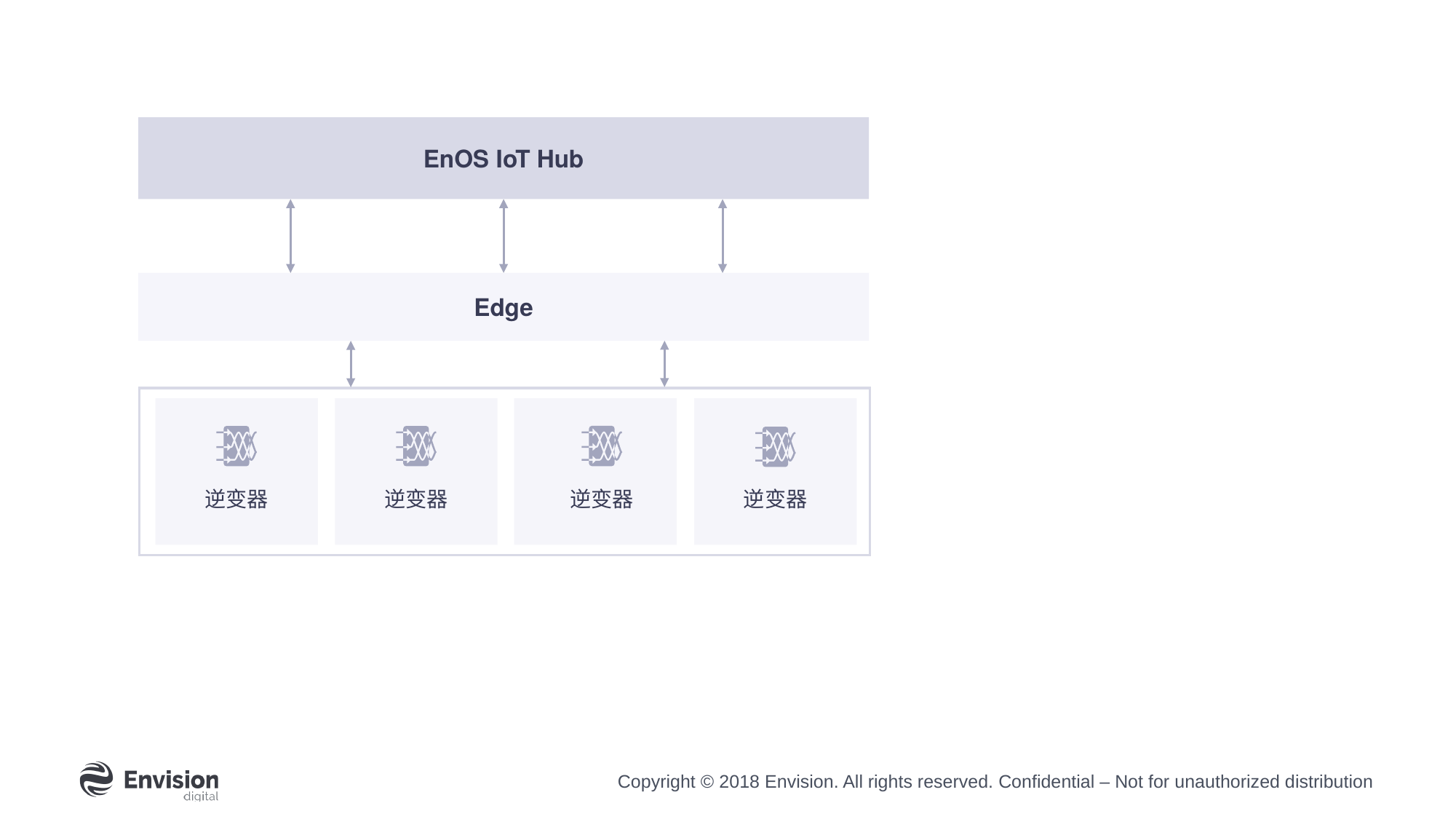

EnOS IoT Hub
Edge

逆变器
逆变器
逆变器
逆变器